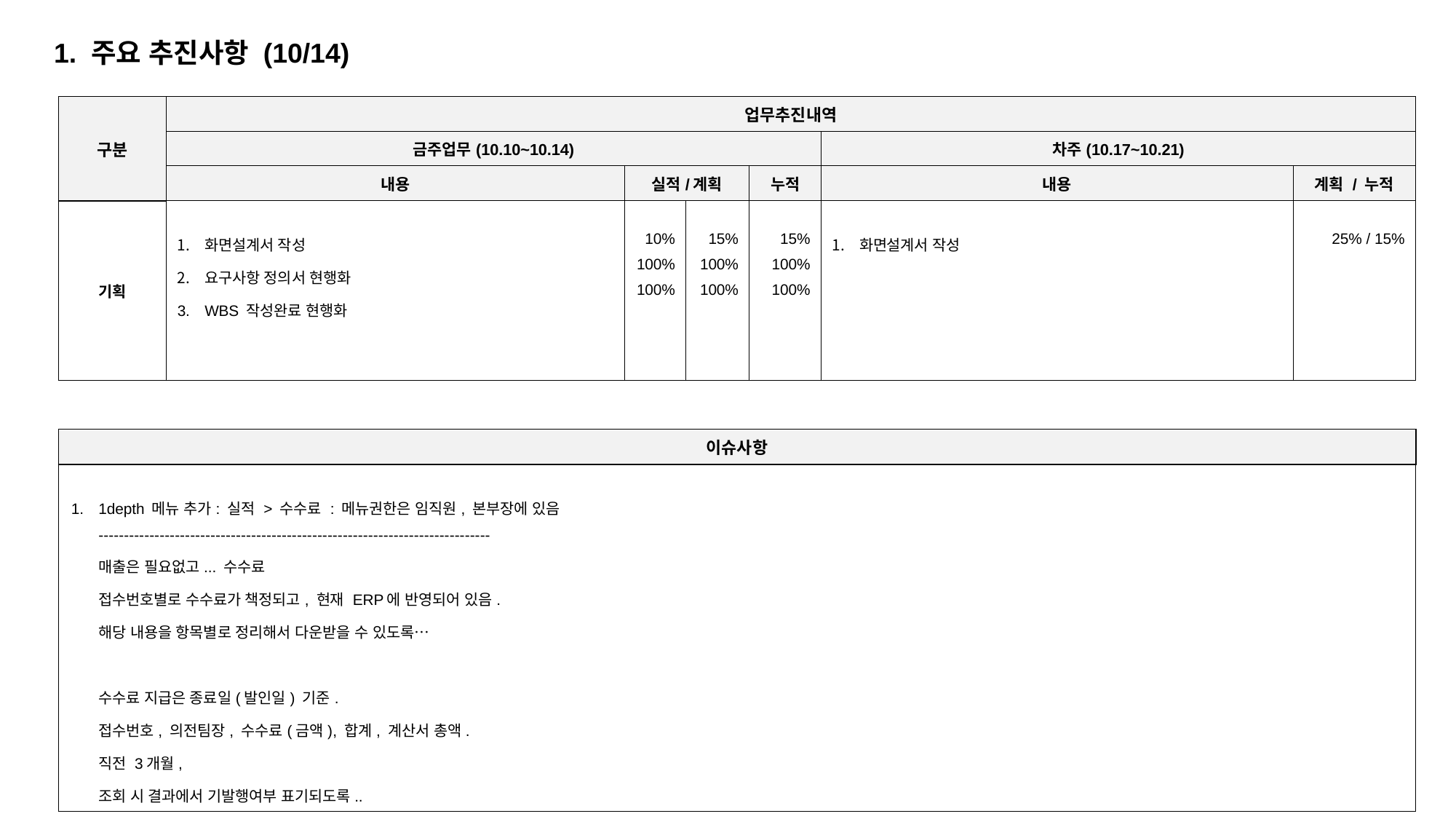

1. 주요 추진사항 (10/14)
| 구분 | 업무추진내역 |  |  |  |  |  |
| --- | --- | --- | --- | --- | --- | --- |
|  | 금주업무(10.10~10.14) |  |  |  | 차주(10.17~10.21) |  |
|  | 내용 | 실적/계획 |  | 누적 | 내용 | 계획 / 누적 |
| 기획 | 화면설계서 작성 요구사항 정의서 현행화 WBS 작성완료 현행화 | 10% 100% 100% | 15% 100% 100% | 15% 100% 100% | 화면설계서 작성 | 25% / 15% |
| 이슈사항 |
| --- |
| 1depth 메뉴 추가: 실적 > 수수료 : 메뉴권한은 임직원, 본부장에 있음 ----------------------------------------------------------------------------- 매출은 필요없고... 수수료 접수번호별로 수수료가 책정되고, 현재 ERP에 반영되어 있음. 해당 내용을 항목별로 정리해서 다운받을 수 있도록… 수수료 지급은 종료일(발인일) 기준. 접수번호, 의전팀장, 수수료(금액), 합계, 계산서 총액. 직전 3개월, 조회 시 결과에서 기발행여부 표기되도록.. |